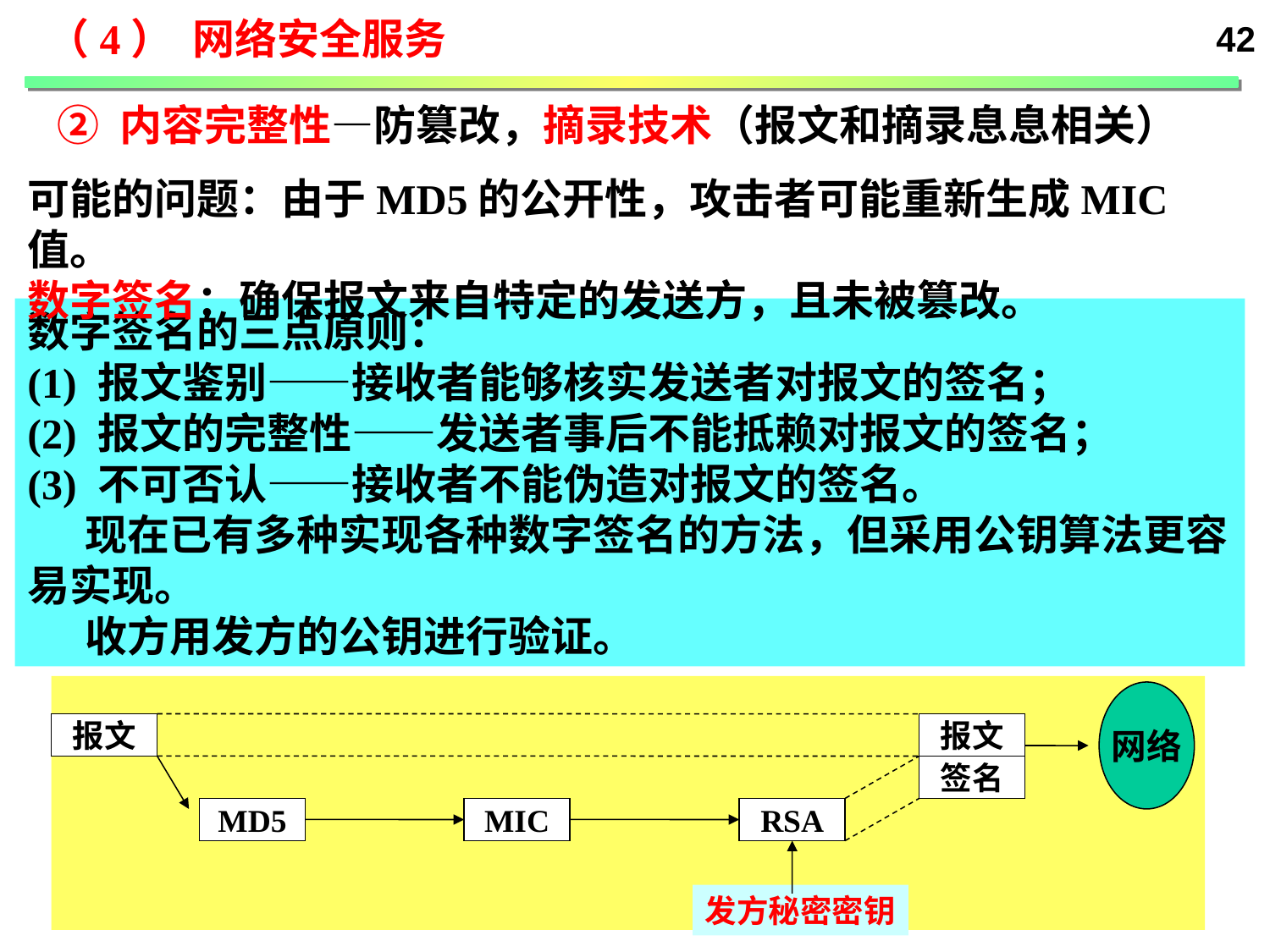

（4）  网络安全服务
42

② 内容完整性—防篡改，摘录技术（报文和摘录息息相关）
可能的问题：由于MD5的公开性，攻击者可能重新生成MIC值。
数字签名：确保报文来自特定的发送方，且未被篡改。
数字签名的三点原则：
(1) 报文鉴别——接收者能够核实发送者对报文的签名；
(2) 报文的完整性——发送者事后不能抵赖对报文的签名；
(3) 不可否认——接收者不能伪造对报文的签名。
     现在已有多种实现各种数字签名的方法，但采用公钥算法更容易实现。
     收方用发方的公钥进行验证。

网络
报文

报文

签名
MD5
MIC
RSA

发方秘密密钥